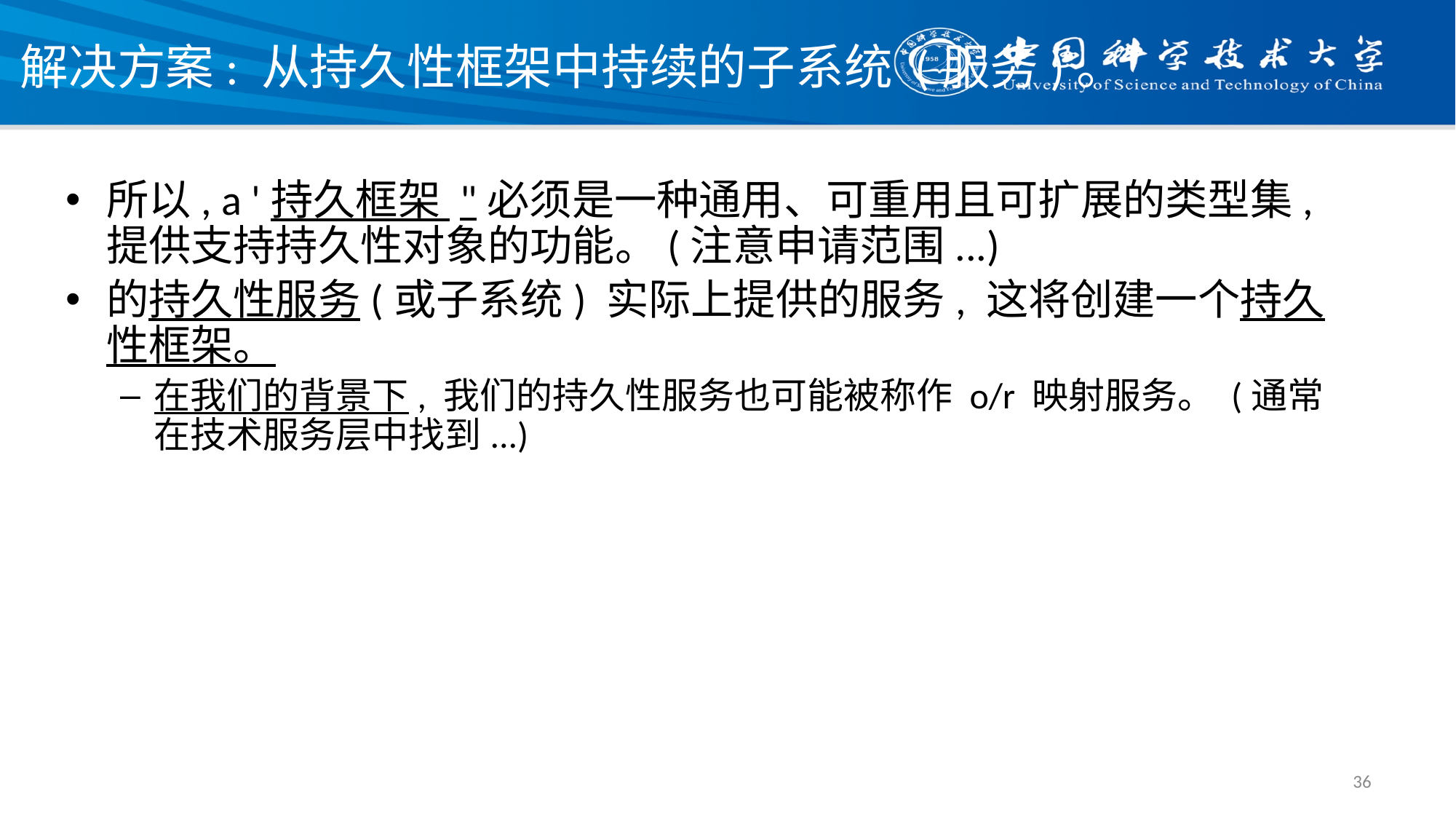

# 解决方案: 从持久性框架中持续的子系统 (服务)。
所以, a '持久框架 "必须是一种通用、可重用且可扩展的类型集, 提供支持持久性对象的功能。(注意申请范围...)
的持久性服务(或子系统) 实际上提供的服务, 这将创建一个持久性框架。
在我们的背景下, 我们的持久性服务也可能被称作 o/r 映射服务。 (通常在技术服务层中找到...)
36